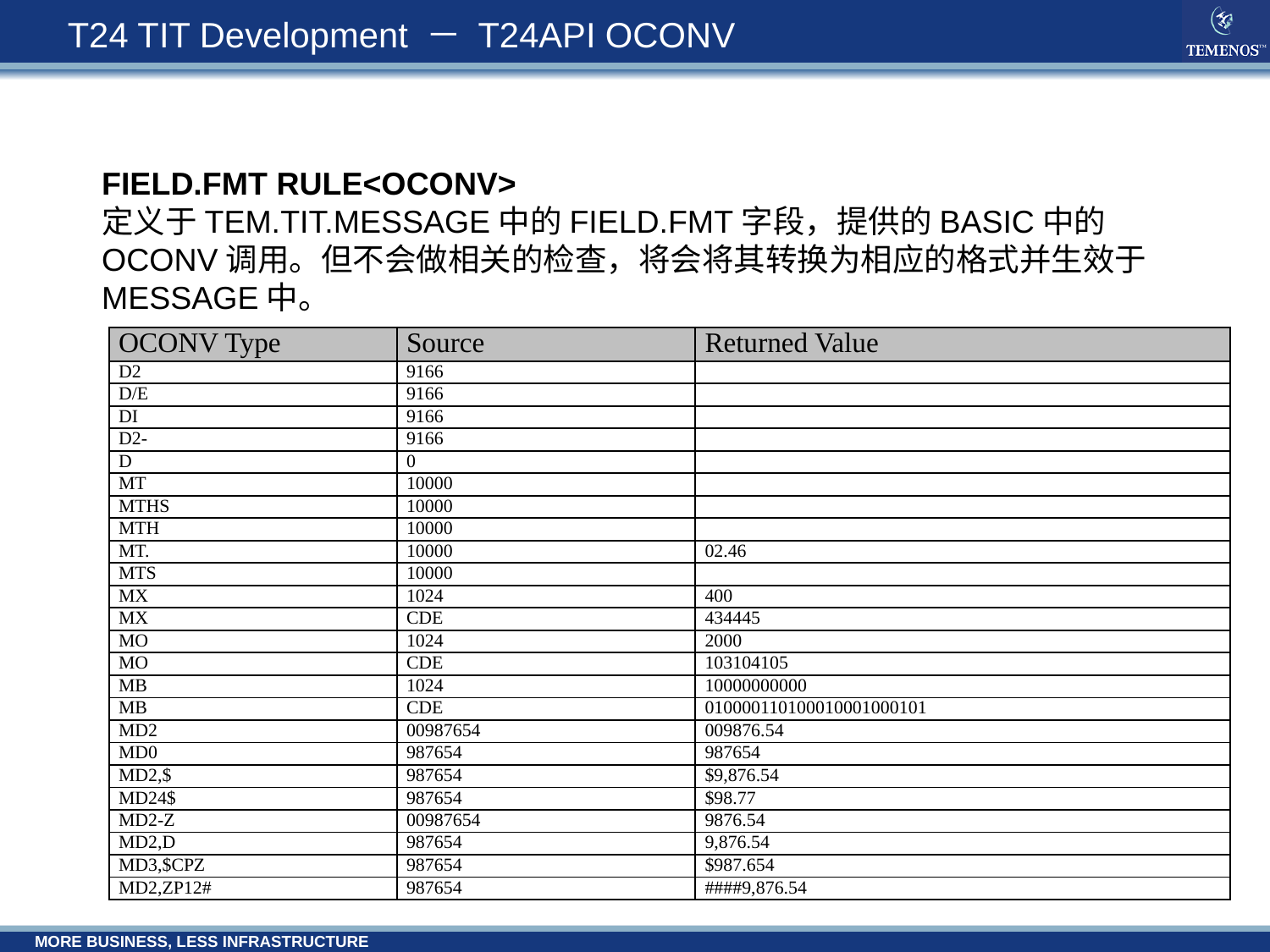

# T24 TIT Development － T24API OCONV

FIELD.FMT RULE<OCONV>
定义于TEM.TIT.MESSAGE中的FIELD.FMT字段，提供的BASIC中的OCONV调用。但不会做相关的检查，将会将其转换为相应的格式并生效于MESSAGE中。
| OCONV Type | Source | Returned Value |
| --- | --- | --- |
| D2 | 9166 |  |
| D/E | 9166 |  |
| DI | 9166 |  |
| D2- | 9166 |  |
| D | 0 |  |
| MT | 10000 |  |
| MTHS | 10000 |  |
| MTH | 10000 |  |
| MT. | 10000 | 02.46 |
| MTS | 10000 |  |
| MX | 1024 | 400 |
| MX | CDE | 434445 |
| MO | 1024 | 2000 |
| MO | CDE | 103104105 |
| MB | 1024 | 10000000000 |
| MB | CDE | 010000110100010001000101 |
| MD2 | 00987654 | 009876.54 |
| MD0 | 987654 | 987654 |
| MD2,$ | 987654 | $9,876.54 |
| MD24$ | 987654 | $98.77 |
| MD2-Z | 00987654 | 9876.54 |
| MD2,D | 987654 | 9,876.54 |
| MD3,$CPZ | 987654 | $987.654 |
| MD2,ZP12# | 987654 | ####9,876.54 |